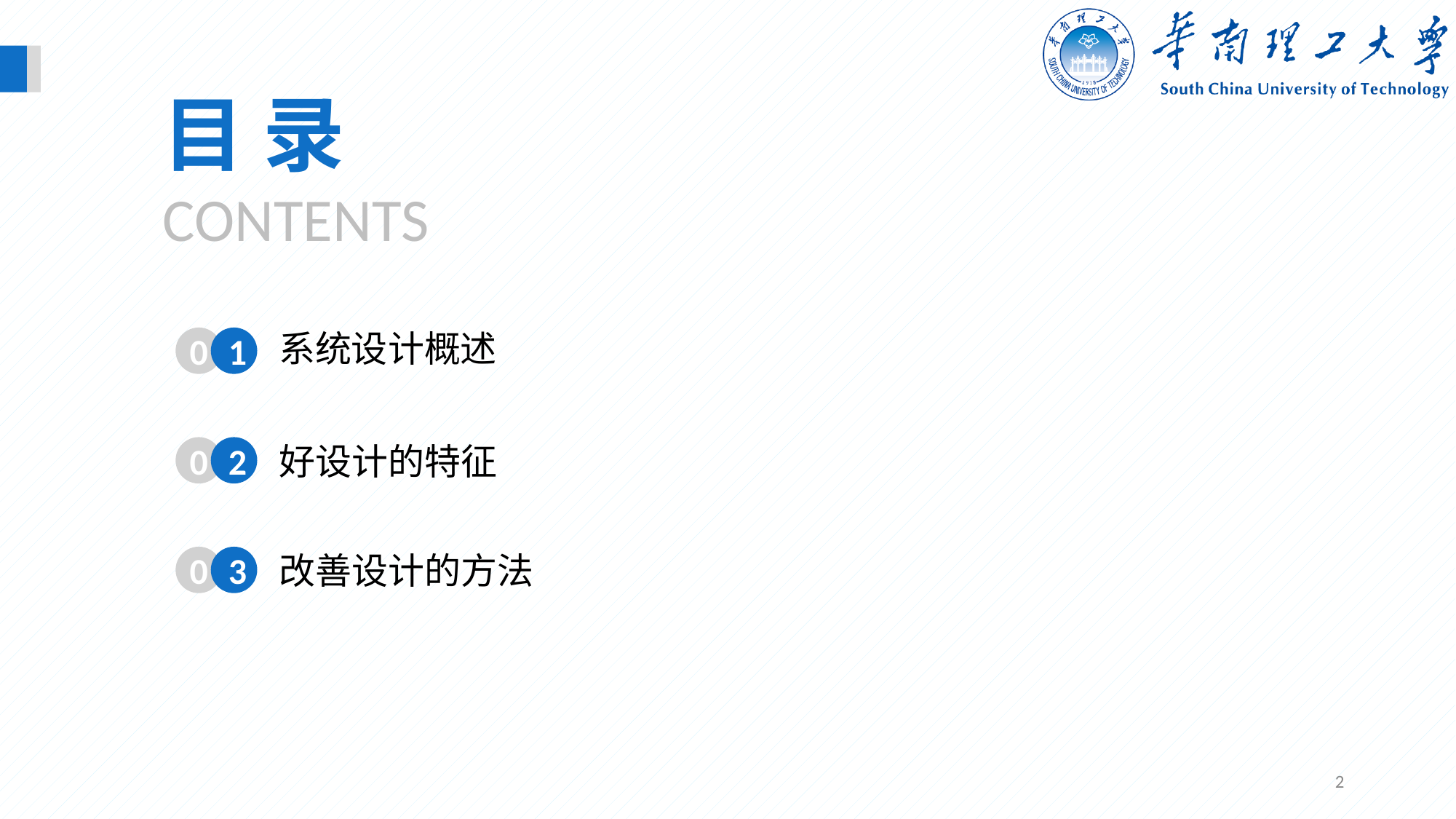

目 录
CONTENTS
系统设计概述
0
1
好设计的特征
0
2
改善设计的方法
0
3
2